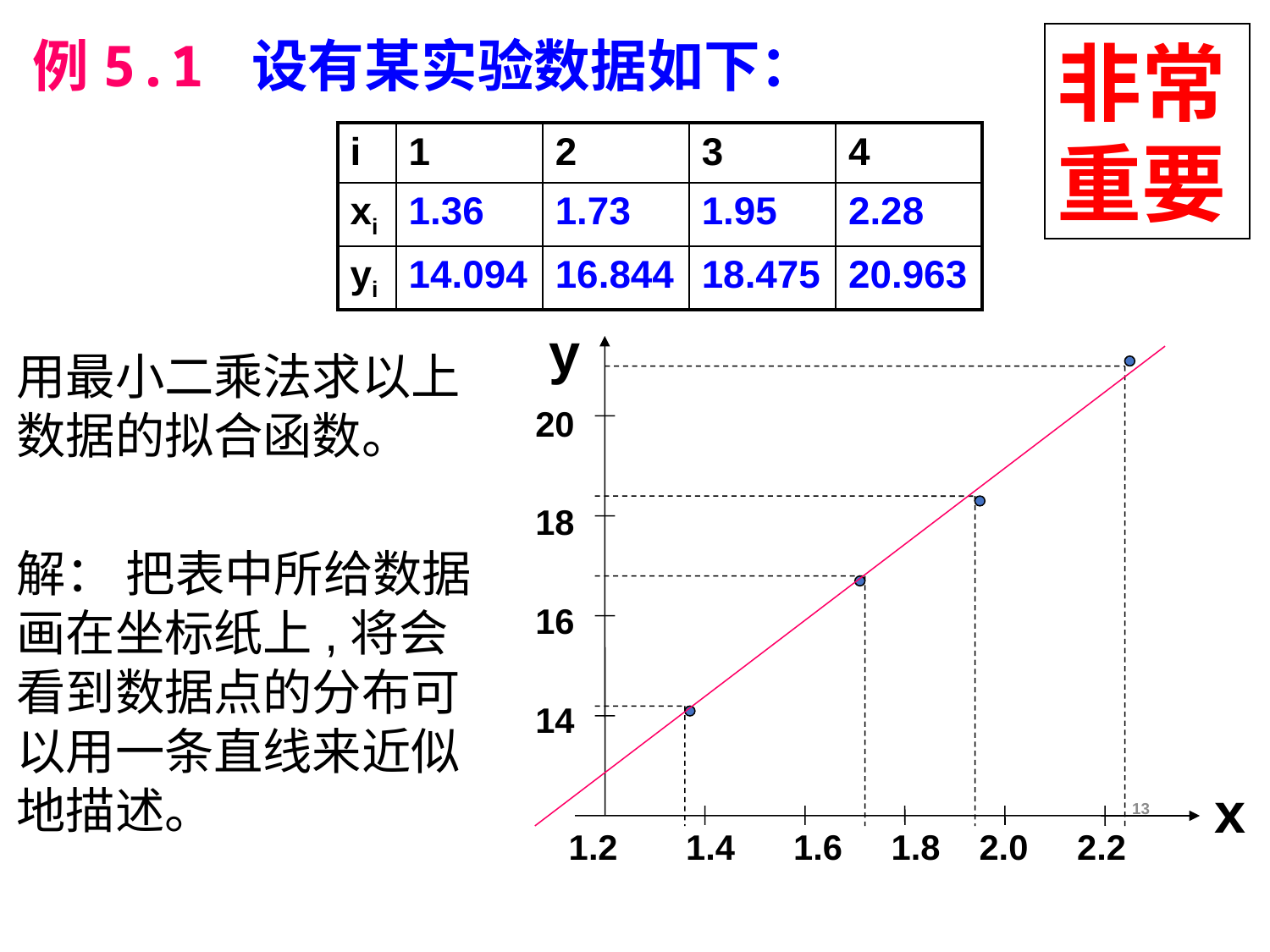

非常重要
例5.1 设有某实验数据如下：
| i | 1 | 2 | 3 | 4 |
| --- | --- | --- | --- | --- |
| xi | 1.36 | 1.73 | 1.95 | 2.28 |
| yi | 14.094 | 16.844 | 18.475 | 20.963 |
y

20

18

16

14

x

1.2       1.4      1.6     1.8    2.0     2.2
用最小二乘法求以上数据的拟合函数。

解： 把表中所给数据画在坐标纸上,将会看到数据点的分布可以用一条直线来近似地描述。
13